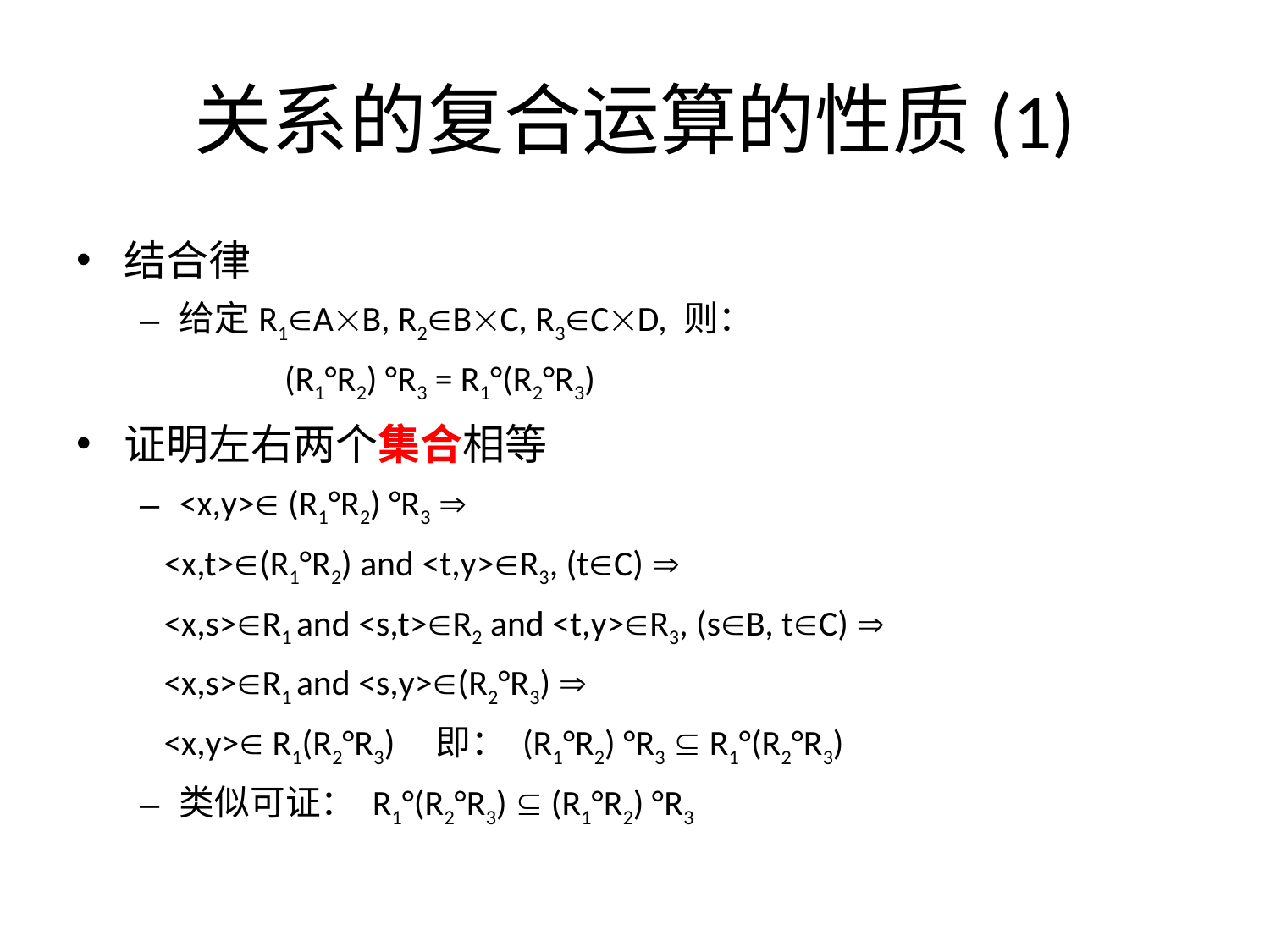

# 关系的复合运算的性质(1)
结合律
给定R1∈A×B, R2∈B×C, R3∈C×D, 则：
                  (R1°R2) °R3 = R1°(R2°R3)
证明左右两个集合相等
<x,y>∈ (R1°R2) °R3 ⇒
   <x,t>∈(R1°R2) and <t,y>∈R3, (t∈C) ⇒
   <x,s>∈R1 and <s,t>∈R2 and <t,y>∈R3, (s∈B, t∈C) ⇒
   <x,s>∈R1 and <s,y>∈(R2°R3) ⇒
   <x,y>∈ R1(R2°R3)    即： (R1°R2) °R3 ⊆ R1°(R2°R3)
类似可证： R1°(R2°R3) ⊆ (R1°R2) °R3